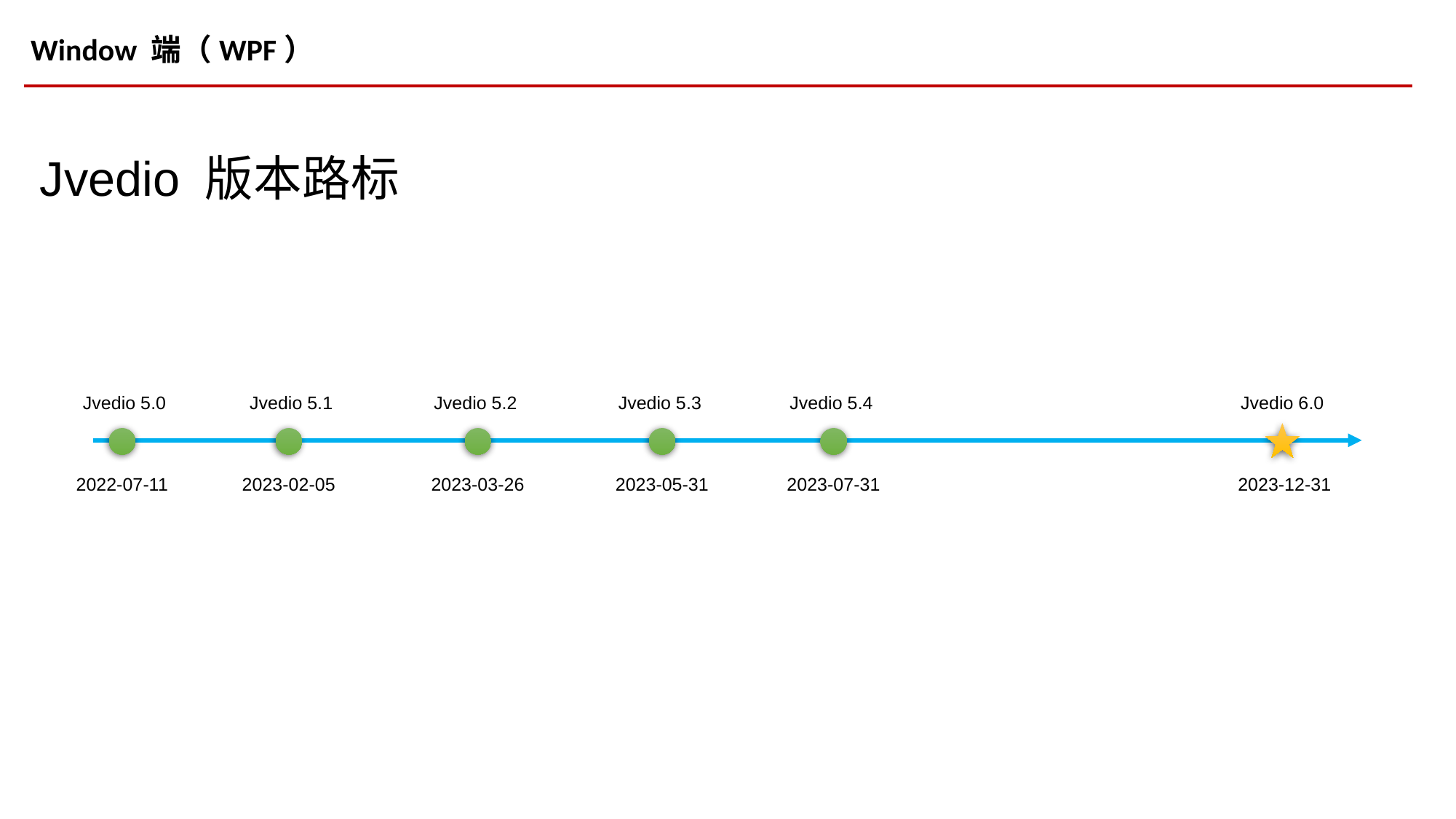

Window 端（WPF）
Jvedio 版本路标
Jvedio 5.0

2022-07-11
Jvedio 5.1

2023-02-05
Jvedio 5.2

2023-03-26
Jvedio 5.3

2023-05-31
Jvedio 5.4

2023-07-31
Jvedio 6.0

2023-12-31